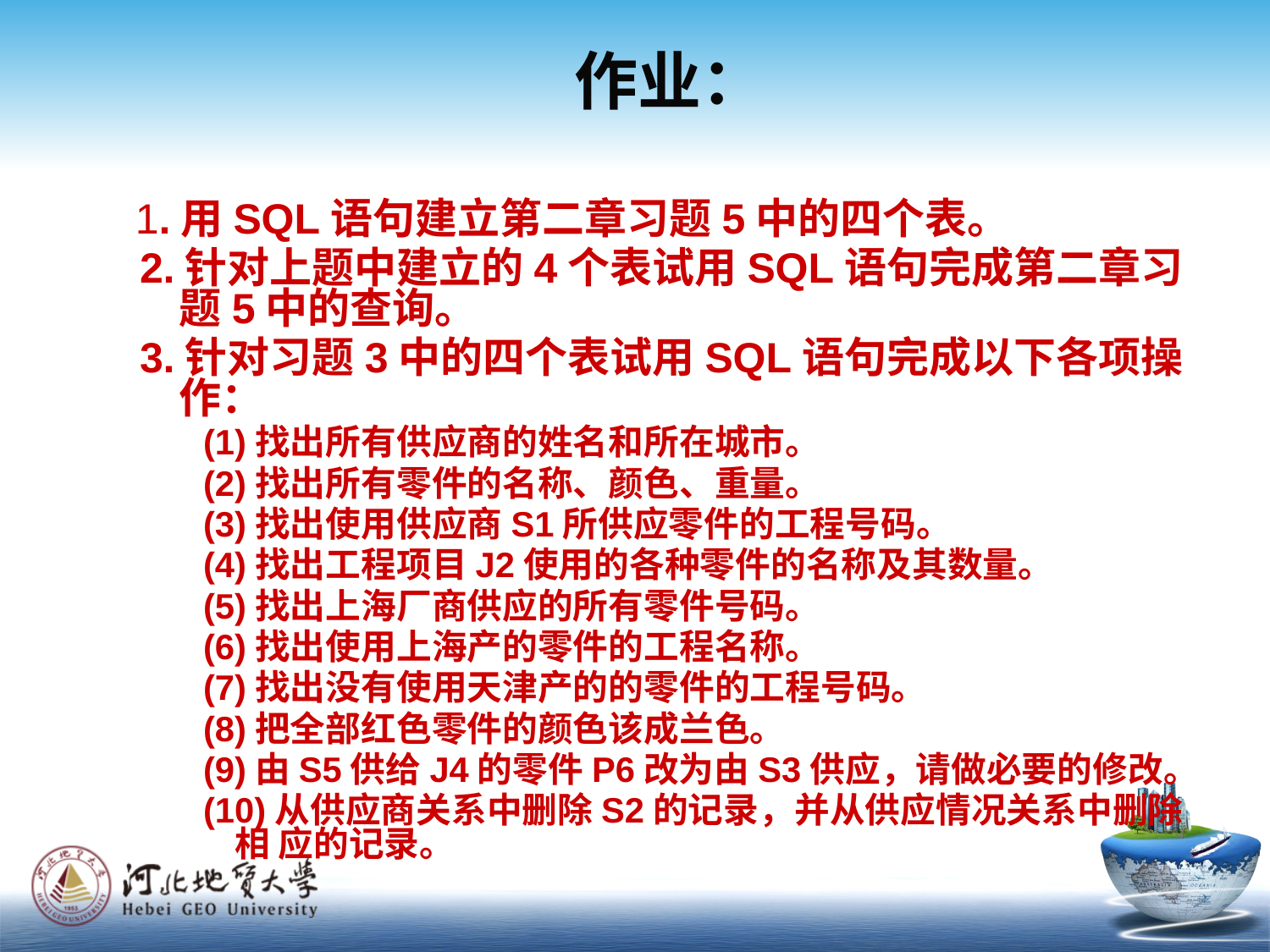

作业：
     1.用SQL语句建立第二章习题5中的四个表。
2.针对上题中建立的4个表试用SQL语句完成第二章习题5中的查询。
3.针对习题3中的四个表试用SQL语句完成以下各项操作：
(1)找出所有供应商的姓名和所在城市。
(2)找出所有零件的名称、颜色、重量。
(3)找出使用供应商S1所供应零件的工程号码。
(4)找出工程项目J2使用的各种零件的名称及其数量。
(5)找出上海厂商供应的所有零件号码。
(6)找出使用上海产的零件的工程名称。
(7)找出没有使用天津产的的零件的工程号码。
(8)把全部红色零件的颜色该成兰色。
(9)由S5供给J4的零件P6改为由S3供应，请做必要的修改。
(10)从供应商关系中删除S2的记录，并从供应情况关系中删除相 应的记录。